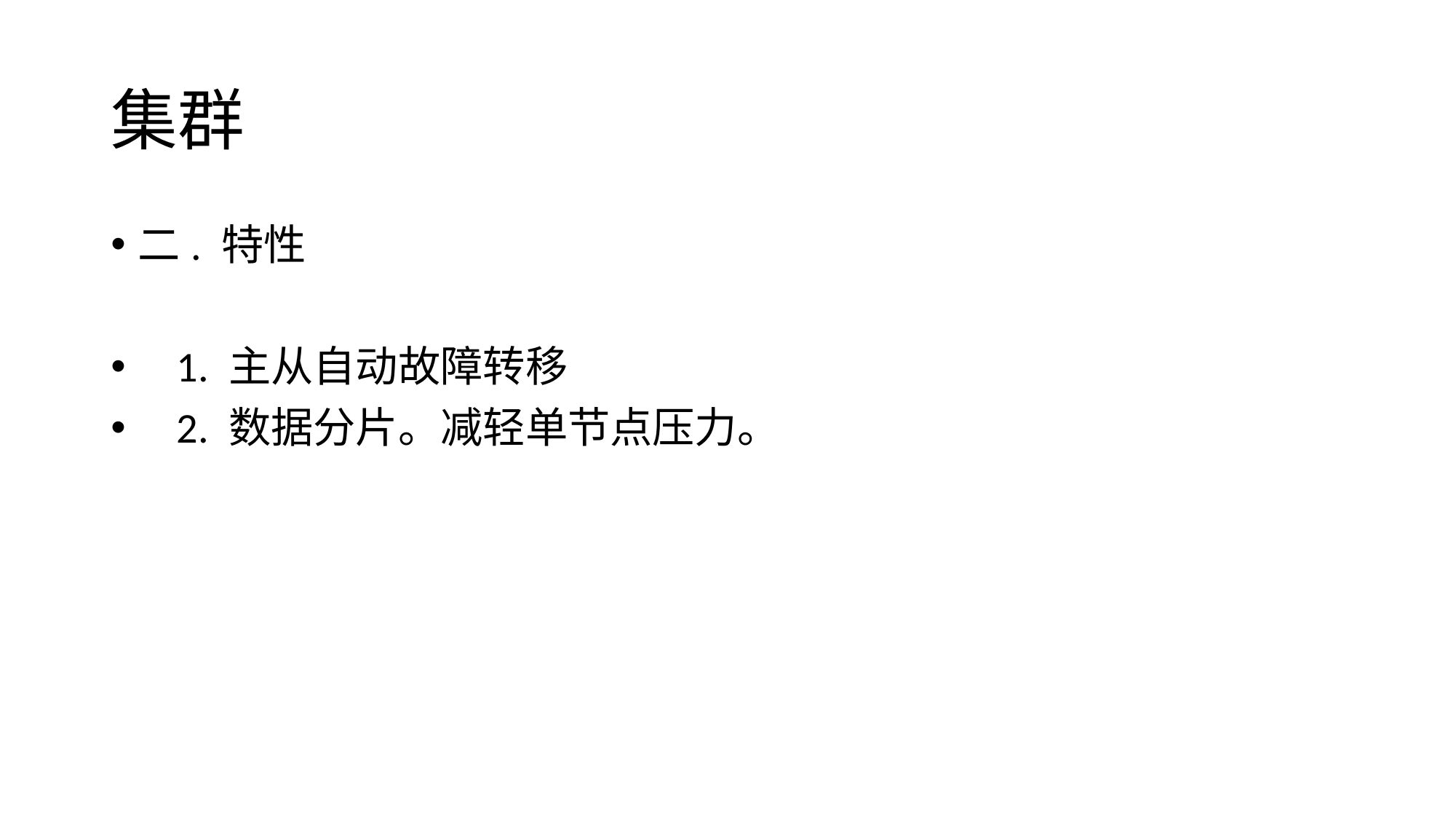

# 集群
二. 特性

    1. 主从自动故障转移
    2. 数据分片。减轻单节点压力。